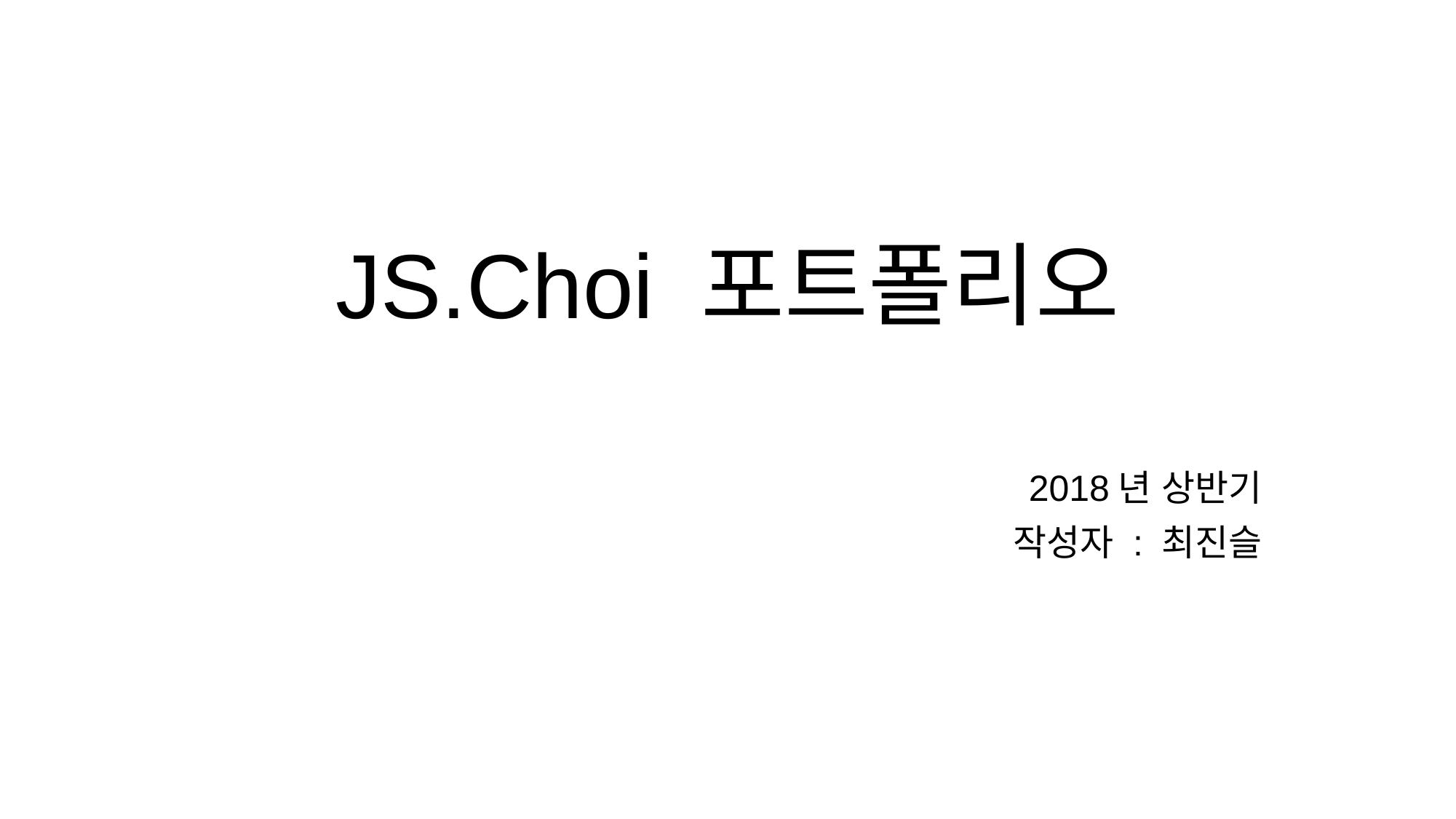

# JS.Choi 포트폴리오
2018년 상반기
작성자 : 최진슬